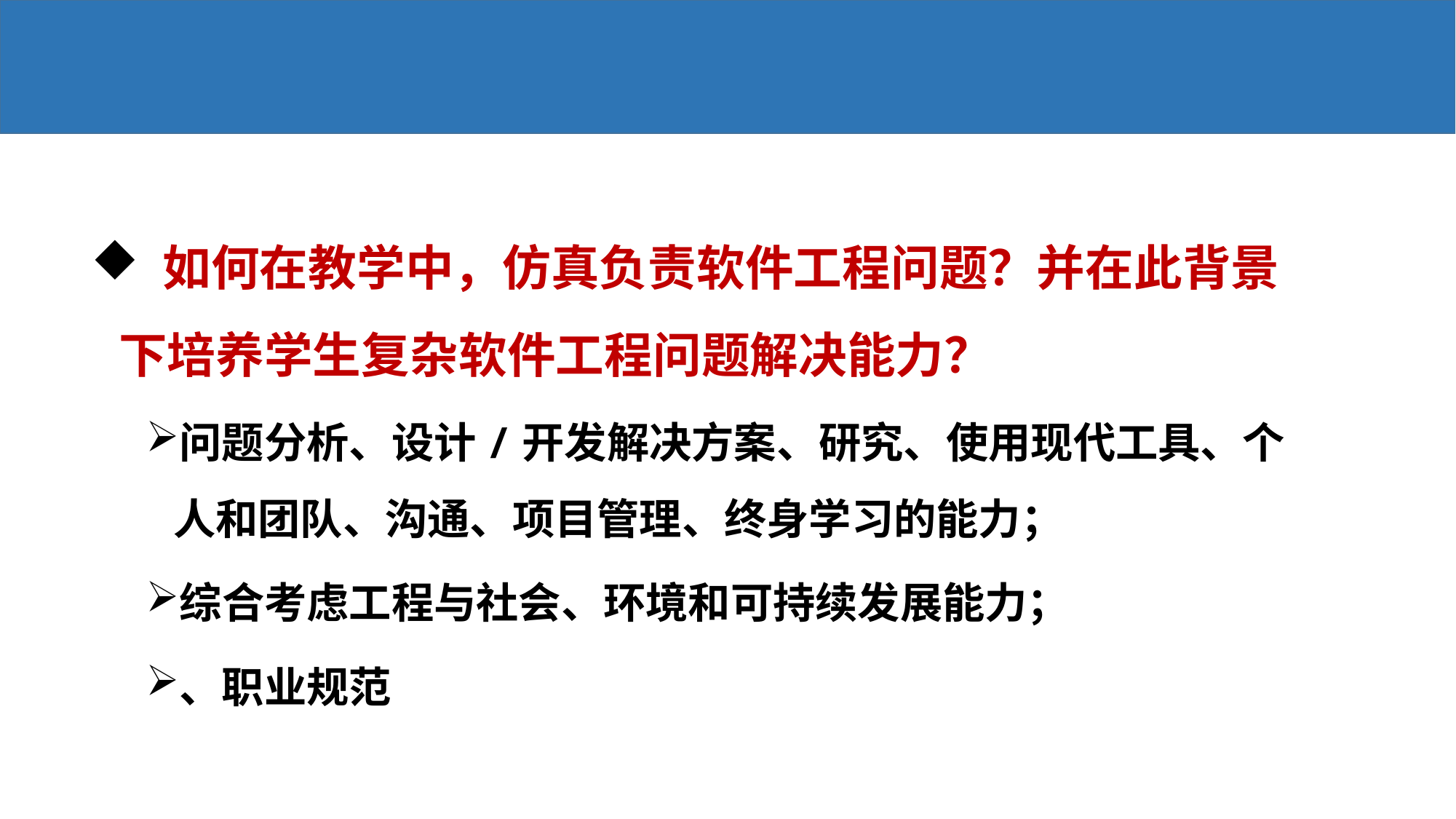

#
 如何在教学中，仿真负责软件工程问题？并在此背景下培养学生复杂软件工程问题解决能力？
问题分析、设计/开发解决方案、研究、使用现代工具、个人和团队、沟通、项目管理、终身学习的能力；
综合考虑工程与社会、环境和可持续发展能力；
、职业规范